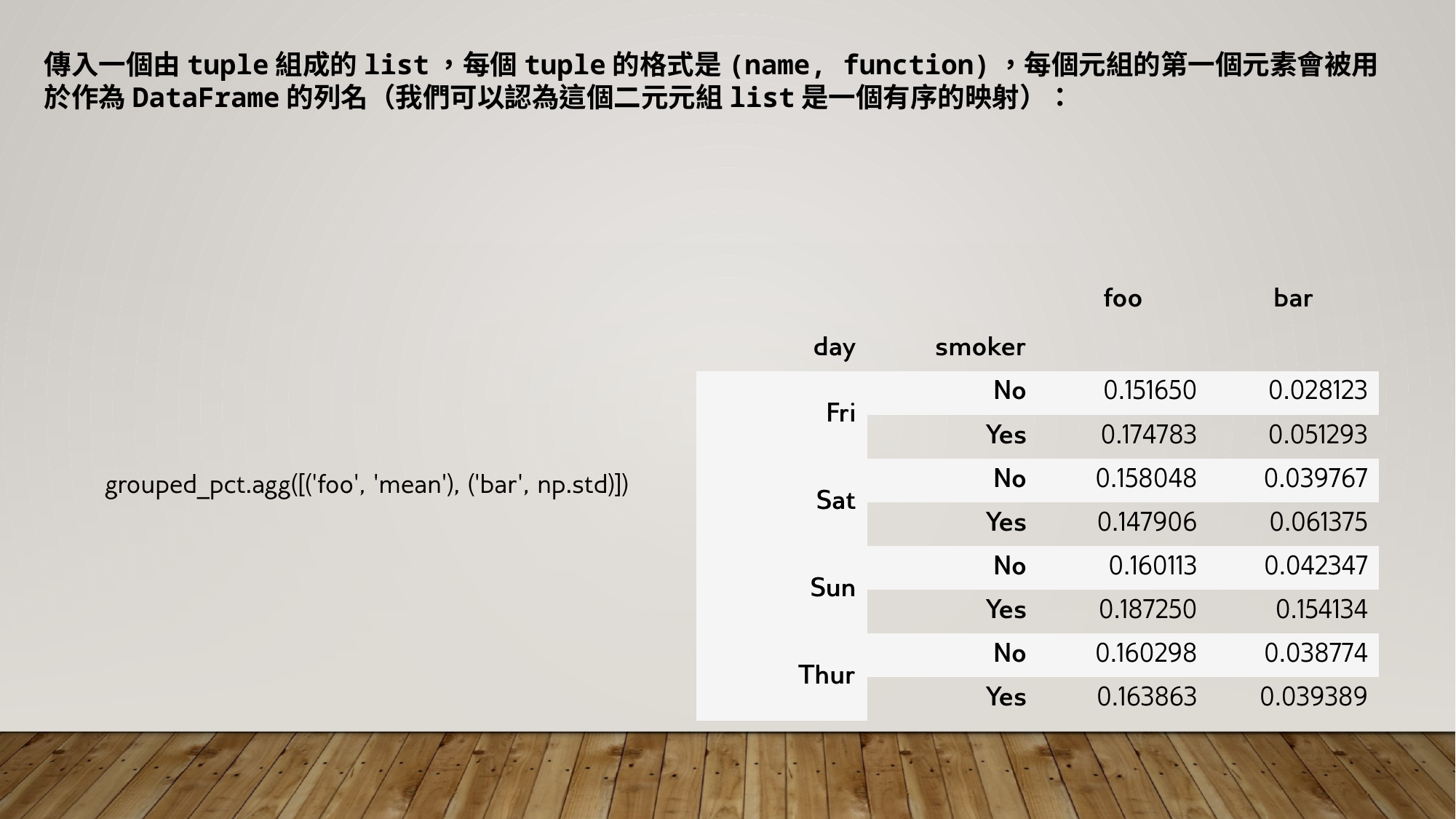

傳入一個由tuple組成的list，每個tuple的格式是(name, function)，每個元組的第一個元素會被用於作為DataFrame的列名（我們可以認為這個二元元組list是一個有序的映射）：
|  |  | foo | bar |
| --- | --- | --- | --- |
| day | smoker |  |  |
| Fri | No | 0.151650 | 0.028123 |
|  | Yes | 0.174783 | 0.051293 |
| Sat | No | 0.158048 | 0.039767 |
|  | Yes | 0.147906 | 0.061375 |
| Sun | No | 0.160113 | 0.042347 |
|  | Yes | 0.187250 | 0.154134 |
| Thur | No | 0.160298 | 0.038774 |
|  | Yes | 0.163863 | 0.039389 |
grouped_pct.agg([('foo', 'mean'), ('bar', np.std)])